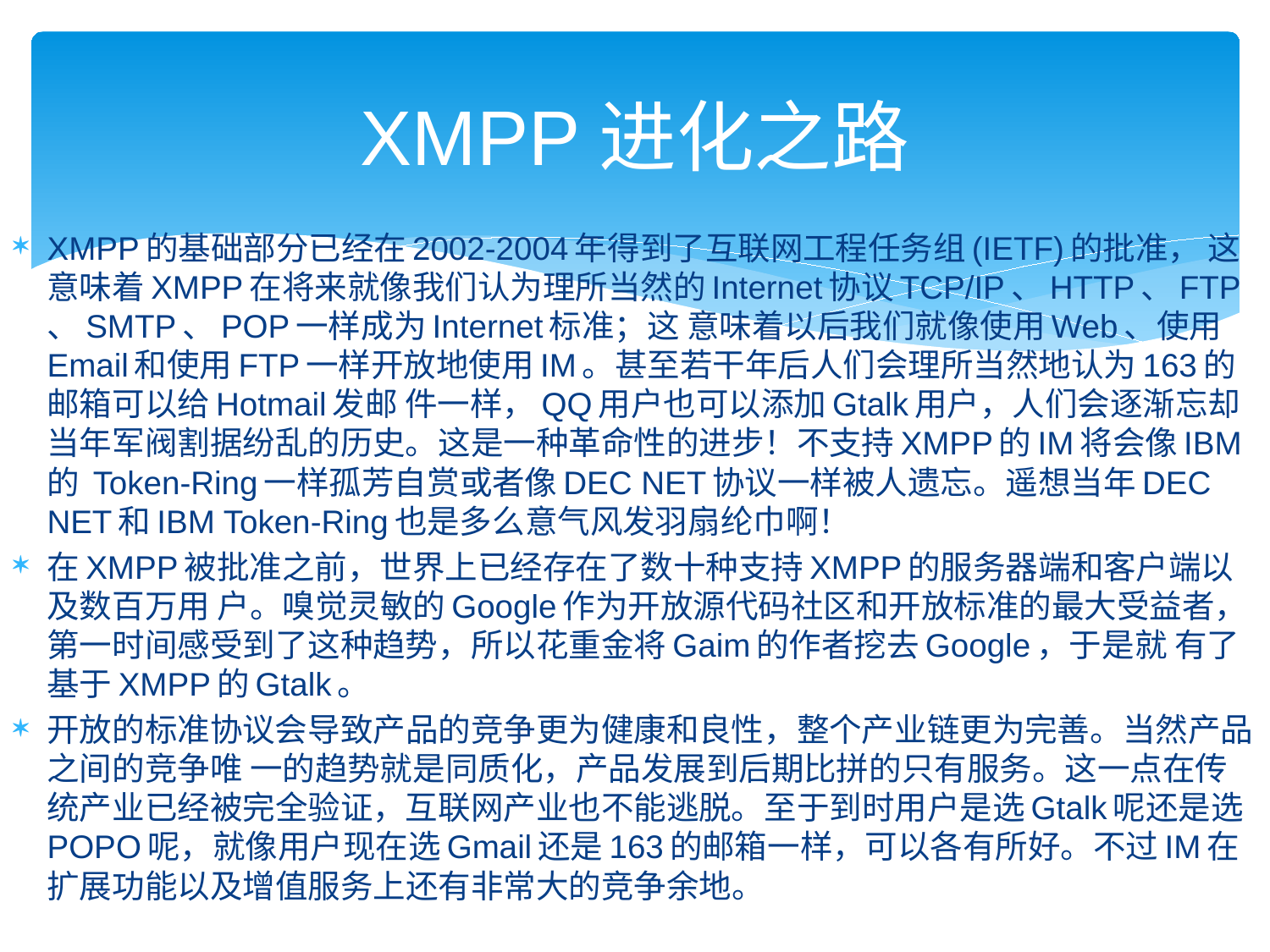

# XMPP进化之路
XMPP的基础部分已经在2002-2004年得到了互联网工程任务组(IETF)的批准， 这意味着XMPP在将来就像我们认为理所当然的Internet协议TCP/IP、HTTP、FTP、SMTP、POP一样成为Internet标准；这 意味着以后我们就像使用Web、使用Email和使用FTP一样开放地使用IM。甚至若干年后人们会理所当然地认为163的邮箱可以给Hotmail发邮 件一样，QQ用户也可以添加Gtalk用户，人们会逐渐忘却当年军阀割据纷乱的历史。这是一种革命性的进步！不支持XMPP的IM将会像IBM的 Token-Ring一样孤芳自赏或者像DEC NET协议一样被人遗忘。遥想当年DEC NET和IBM Token-Ring也是多么意气风发羽扇纶巾啊！
在XMPP被批准之前，世界上已经存在了数十种支持XMPP的服务器端和客户端以及数百万用 户。嗅觉灵敏的Google作为开放源代码社区和开放标准的最大受益者，第一时间感受到了这种趋势，所以花重金将Gaim的作者挖去Google，于是就 有了基于XMPP的Gtalk。
开放的标准协议会导致产品的竞争更为健康和良性，整个产业链更为完善。当然产品之间的竞争唯 一的趋势就是同质化，产品发展到后期比拼的只有服务。这一点在传统产业已经被完全验证，互联网产业也不能逃脱。至于到时用户是选Gtalk呢还是选 POPO呢，就像用户现在选Gmail还是163的邮箱一样，可以各有所好。不过IM在扩展功能以及增值服务上还有非常大的竞争余地。